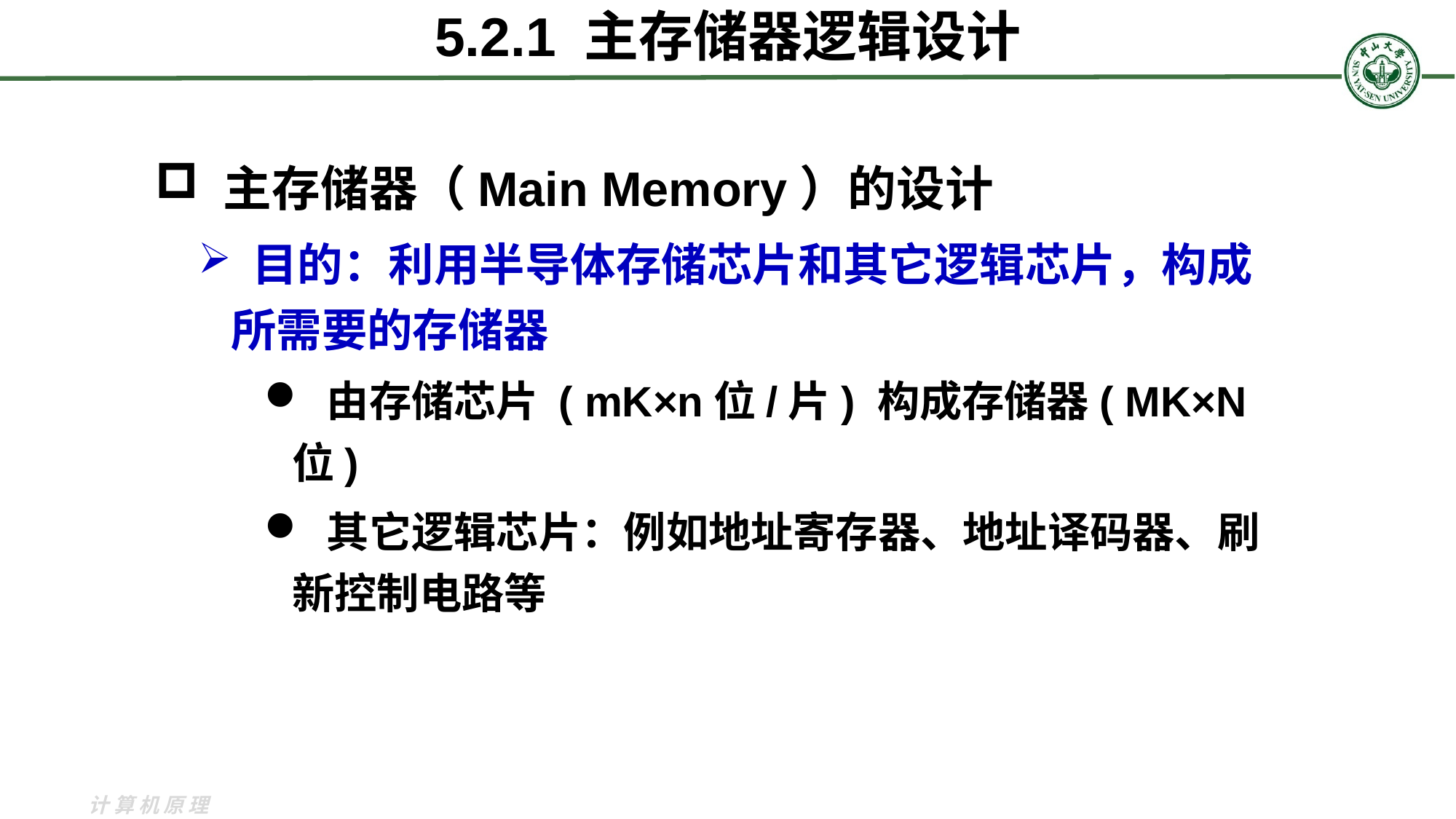

5.2.1 主存储器逻辑设计
 主存储器（Main Memory）的设计
 目的：利用半导体存储芯片和其它逻辑芯片，构成所需要的存储器
 由存储芯片 ( mK×n位/片) 构成存储器( MK×N位)
 其它逻辑芯片：例如地址寄存器、地址译码器、刷新控制电路等